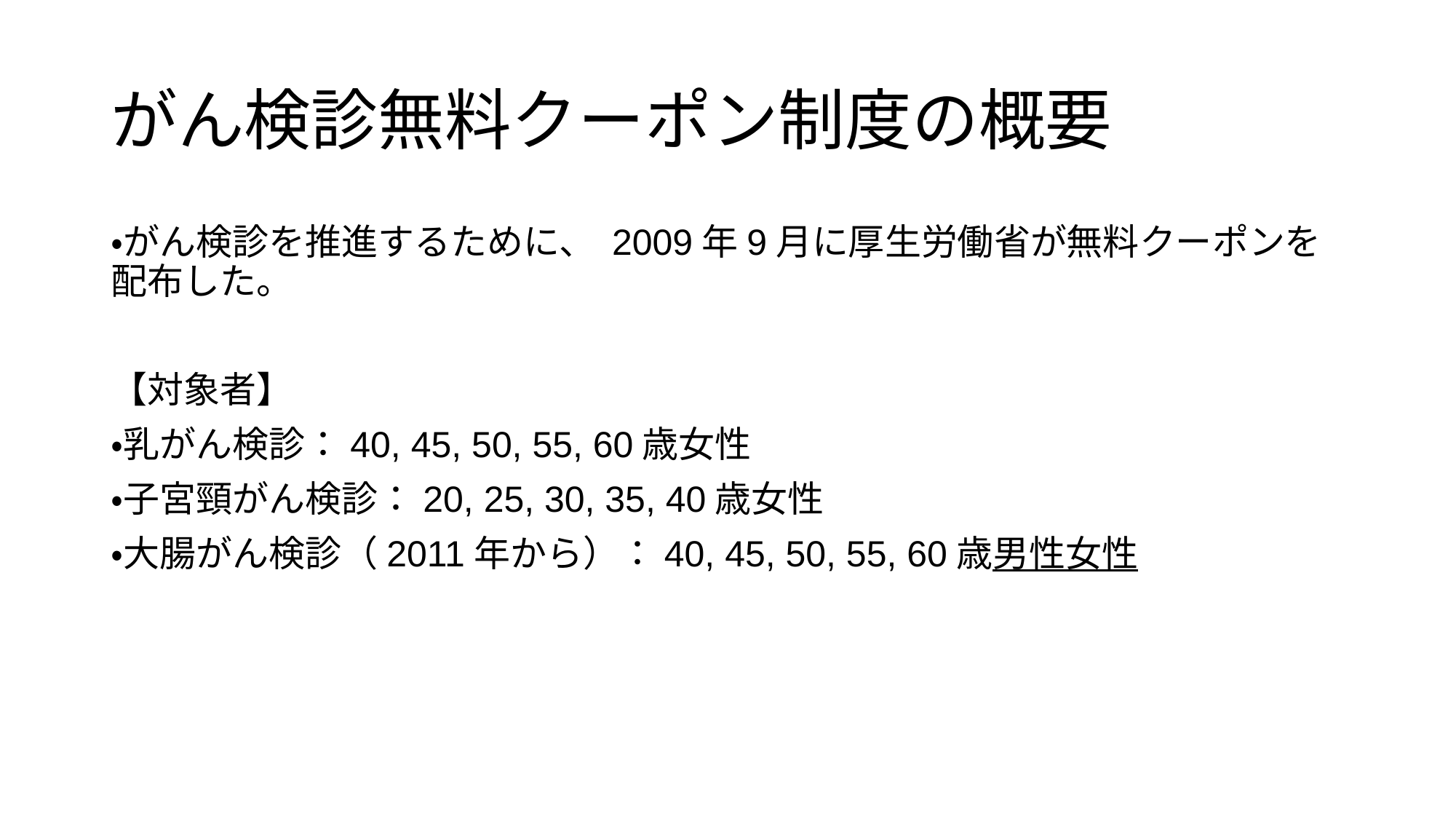

# がん検診無料クーポン制度の概要
・がん検診を推進するために、 2009年9月に厚生労働省が無料クーポンを配布した。

【対象者】
・乳がん検診：40, 45, 50, 55, 60歳女性
・子宮頸がん検診：20, 25, 30, 35, 40歳女性
・大腸がん検診（2011年から）：40, 45, 50, 55, 60歳男性女性